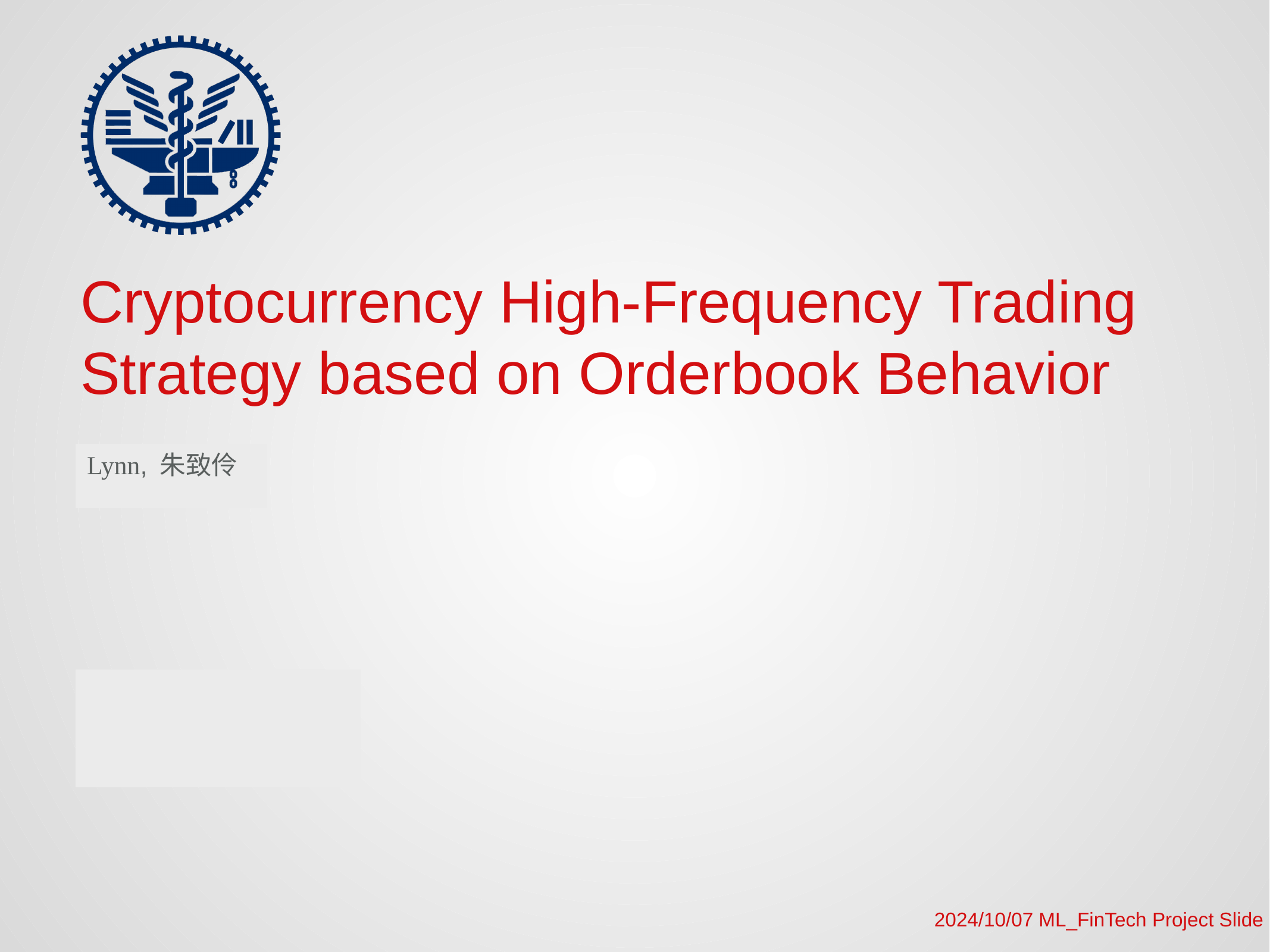

Cryptocurrency High-Frequency Trading Strategy based on Orderbook Behavior
 Lynn, 朱致伶

2024/10/07 ML_FinTech Project Slide